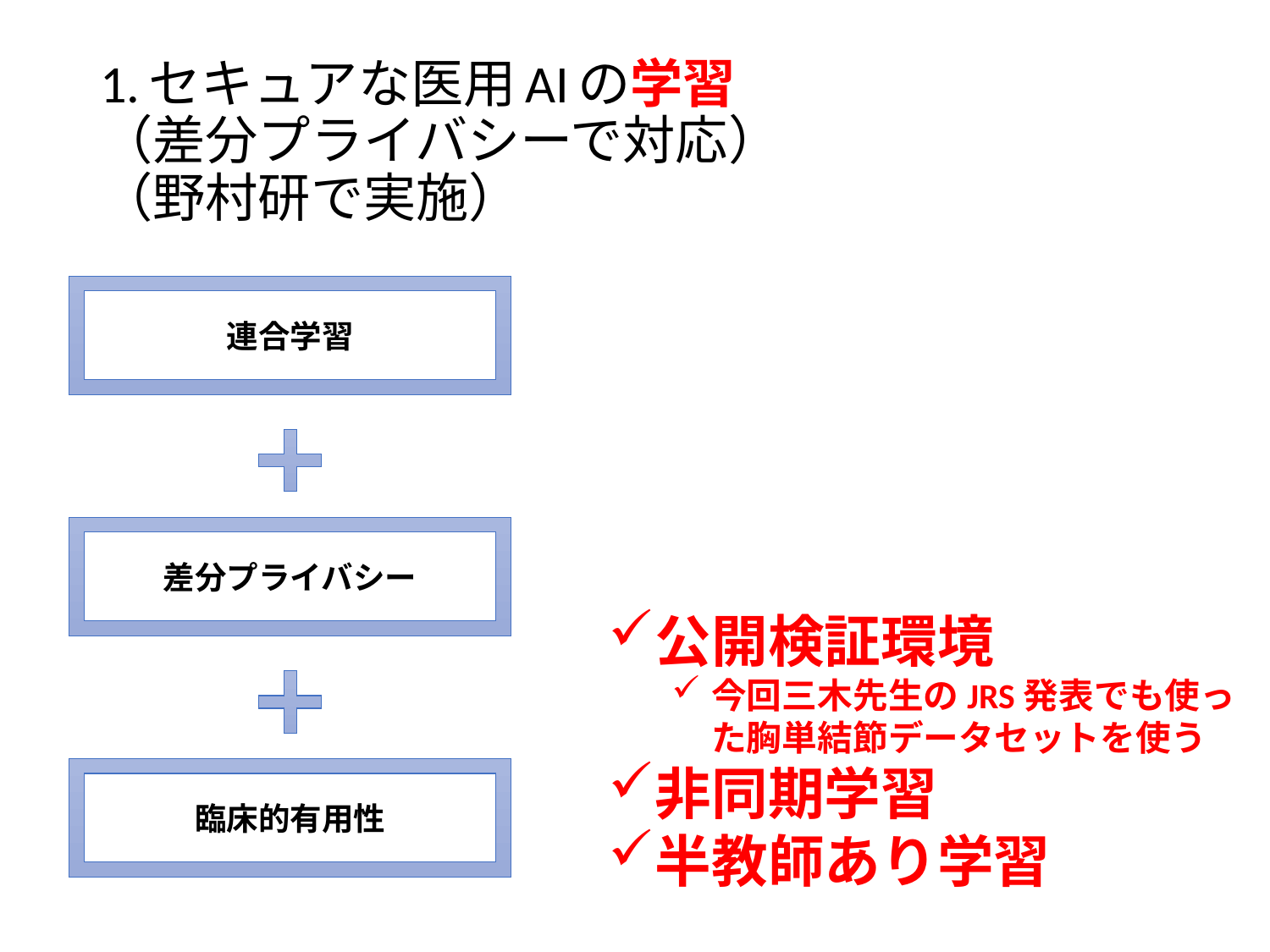

# 1.セキュアな医用AIの学習 （差分プライバシーで対応） （野村研で実施）
連合学習

差分プライバシー
公開検証環境
今回三木先生のJRS発表でも使った胸単結節データセットを使う
非同期学習
半教師あり学習

臨床的有用性